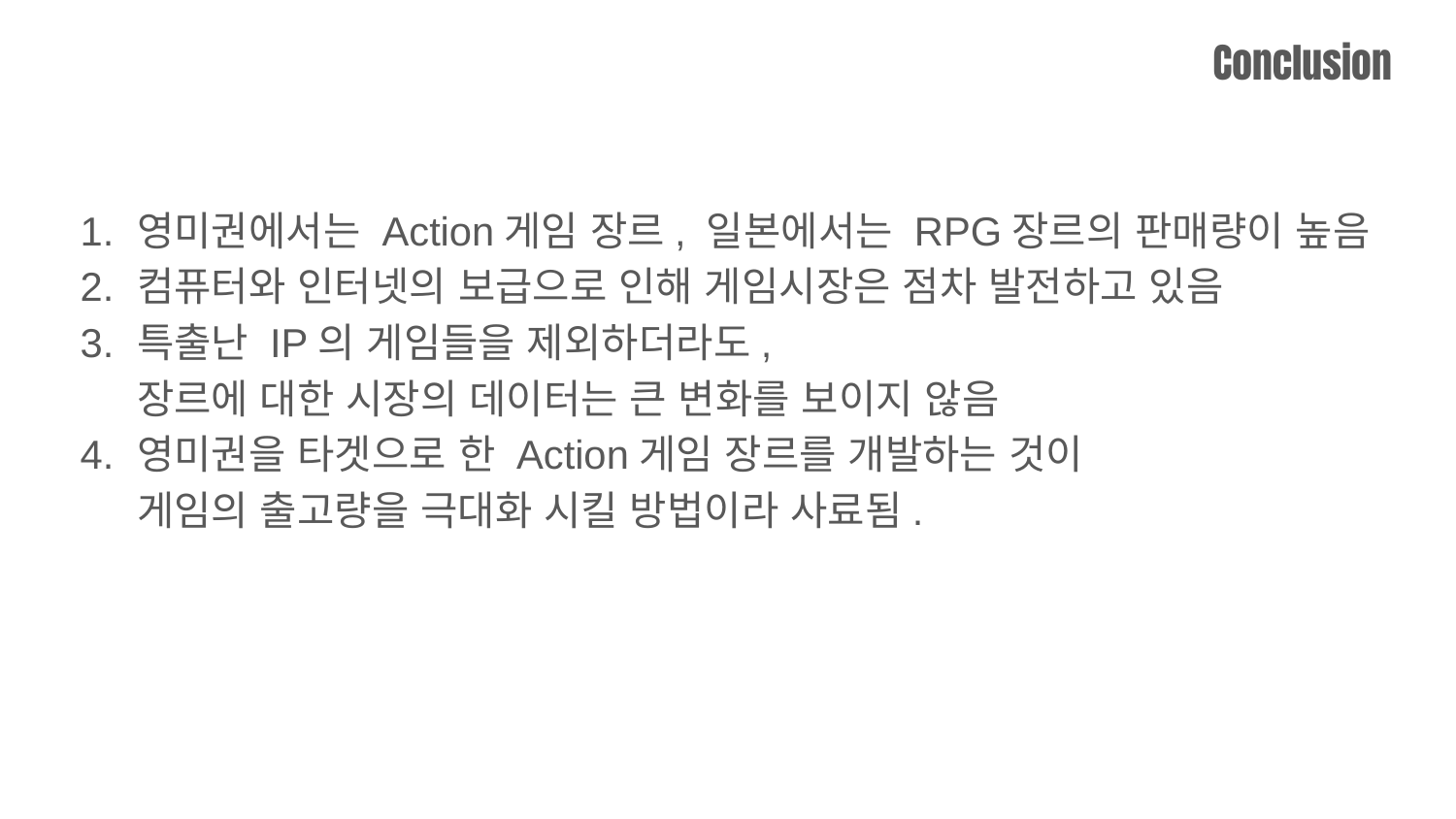

# Conclusion
영미권에서는 Action게임 장르, 일본에서는 RPG장르의 판매량이 높음
컴퓨터와 인터넷의 보급으로 인해 게임시장은 점차 발전하고 있음
특출난 IP의 게임들을 제외하더라도,
장르에 대한 시장의 데이터는 큰 변화를 보이지 않음
영미권을 타겟으로 한 Action게임 장르를 개발하는 것이
게임의 출고량을 극대화 시킬 방법이라 사료됨.